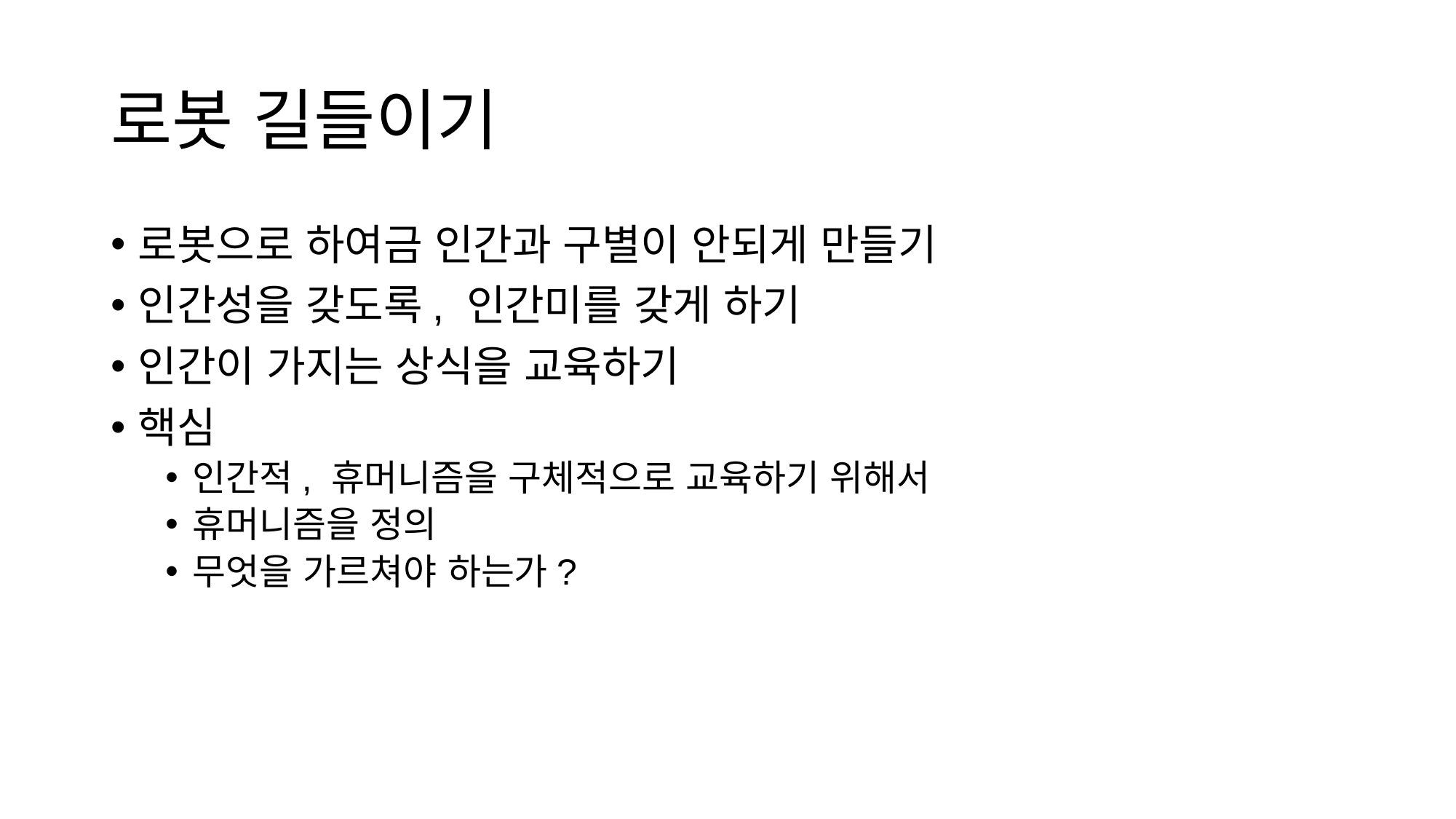

# 로봇 길들이기
로봇으로 하여금 인간과 구별이 안되게 만들기
인간성을 갖도록, 인간미를 갖게 하기
인간이 가지는 상식을 교육하기
핵심
인간적, 휴머니즘을 구체적으로 교육하기 위해서
휴머니즘을 정의
무엇을 가르쳐야 하는가?